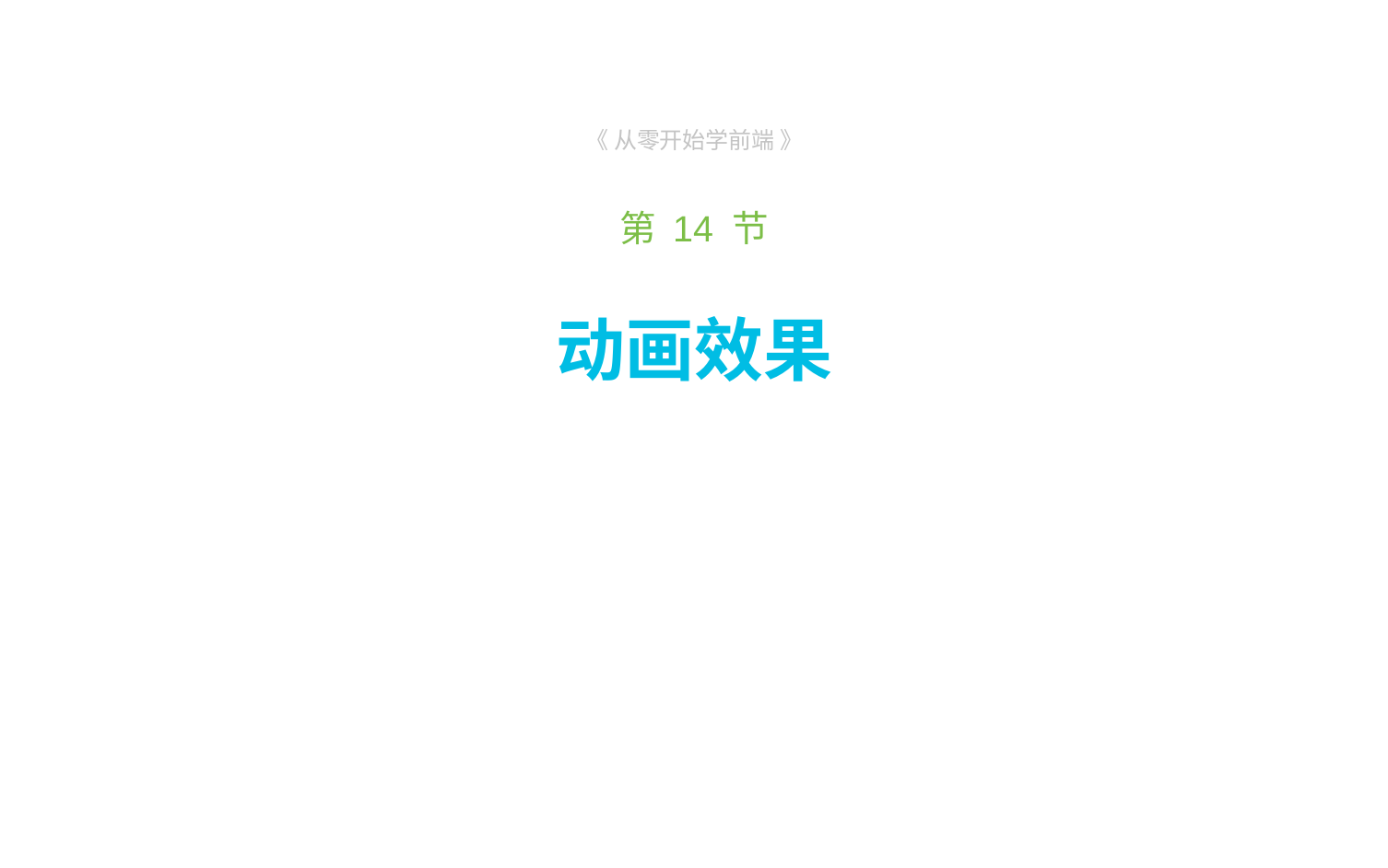

《 从零开始学前端 》
第 14 节
# 动画效果